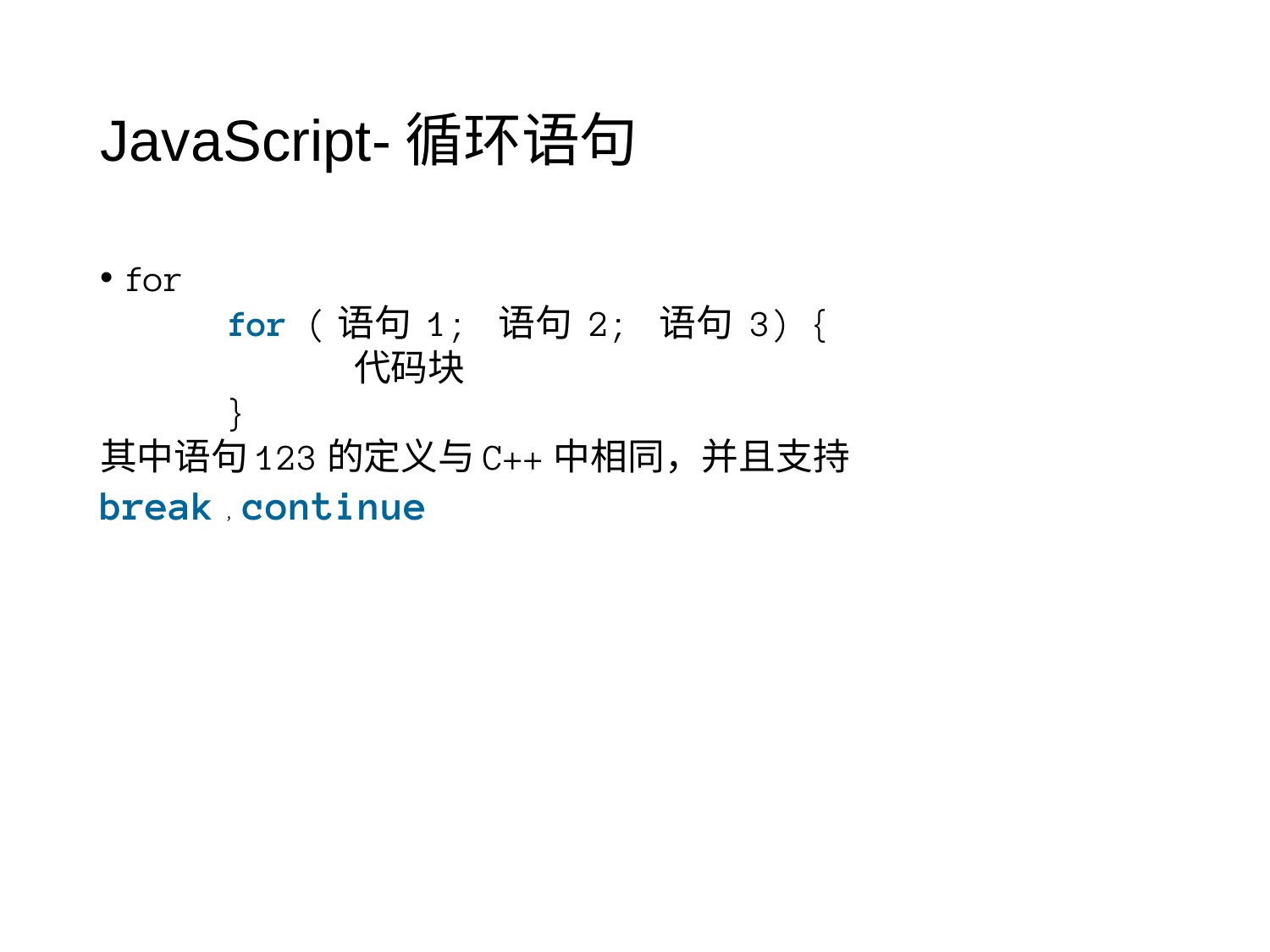

# JavaScript-循环语句
for
	for (语句 1; 语句 2; 语句 3) {
     		代码块
	}
其中语句123的定义与C++中相同，并且支持break，continue